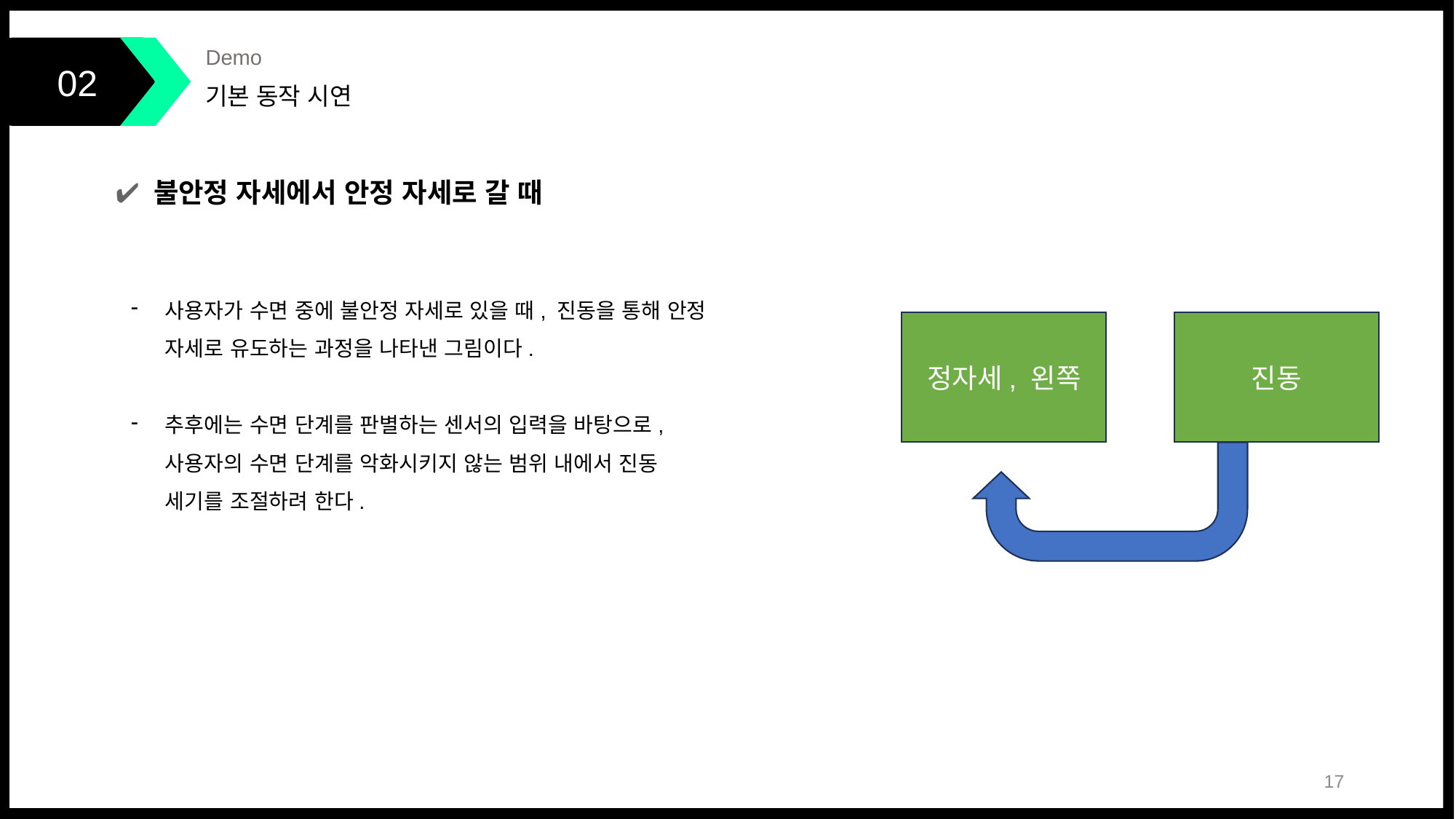

02
Demo
기본 동작 시연
✔ 불안정 자세에서 안정 자세로 갈 때
사용자가 수면 중에 불안정 자세로 있을 때, 진동을 통해 안정 자세로 유도하는 과정을 나타낸 그림이다.

추후에는 수면 단계를 판별하는 센서의 입력을 바탕으로, 사용자의 수면 단계를 악화시키지 않는 범위 내에서 진동 세기를 조절하려 한다.

정자세, 왼쪽
진동

17